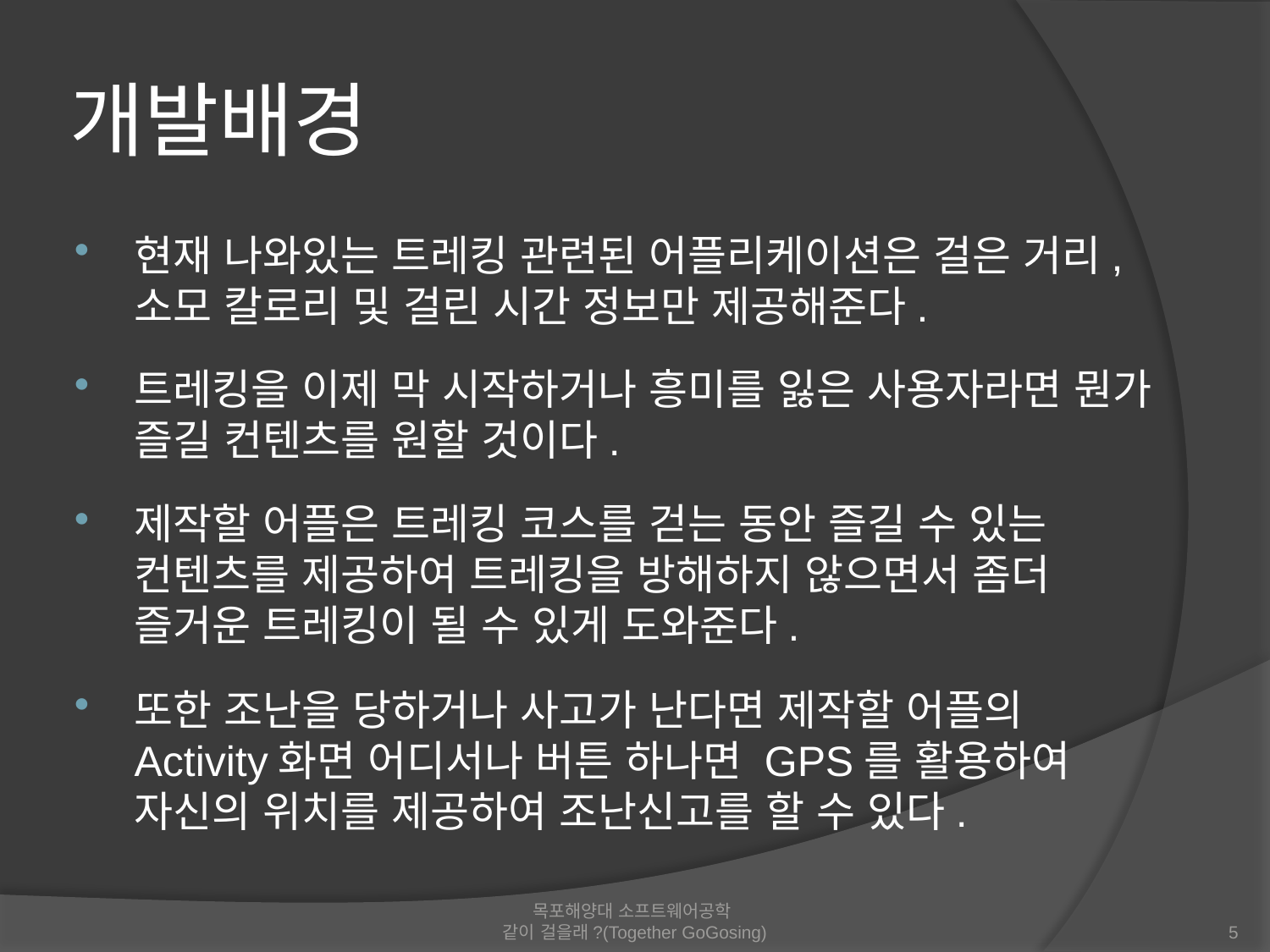

# 개발배경
현재 나와있는 트레킹 관련된 어플리케이션은 걸은 거리, 소모 칼로리 및 걸린 시간 정보만 제공해준다.

트레킹을 이제 막 시작하거나 흥미를 잃은 사용자라면 뭔가 즐길 컨텐츠를 원할 것이다.

제작할 어플은 트레킹 코스를 걷는 동안 즐길 수 있는 컨텐츠를 제공하여 트레킹을 방해하지 않으면서 좀더 즐거운 트레킹이 될 수 있게 도와준다.

또한 조난을 당하거나 사고가 난다면 제작할 어플의 Activity화면 어디서나 버튼 하나면 GPS를 활용하여 자신의 위치를 제공하여 조난신고를 할 수 있다.

목포해양대 소프트웨어공학
같이 걸을래?(Together GoGosing)
5